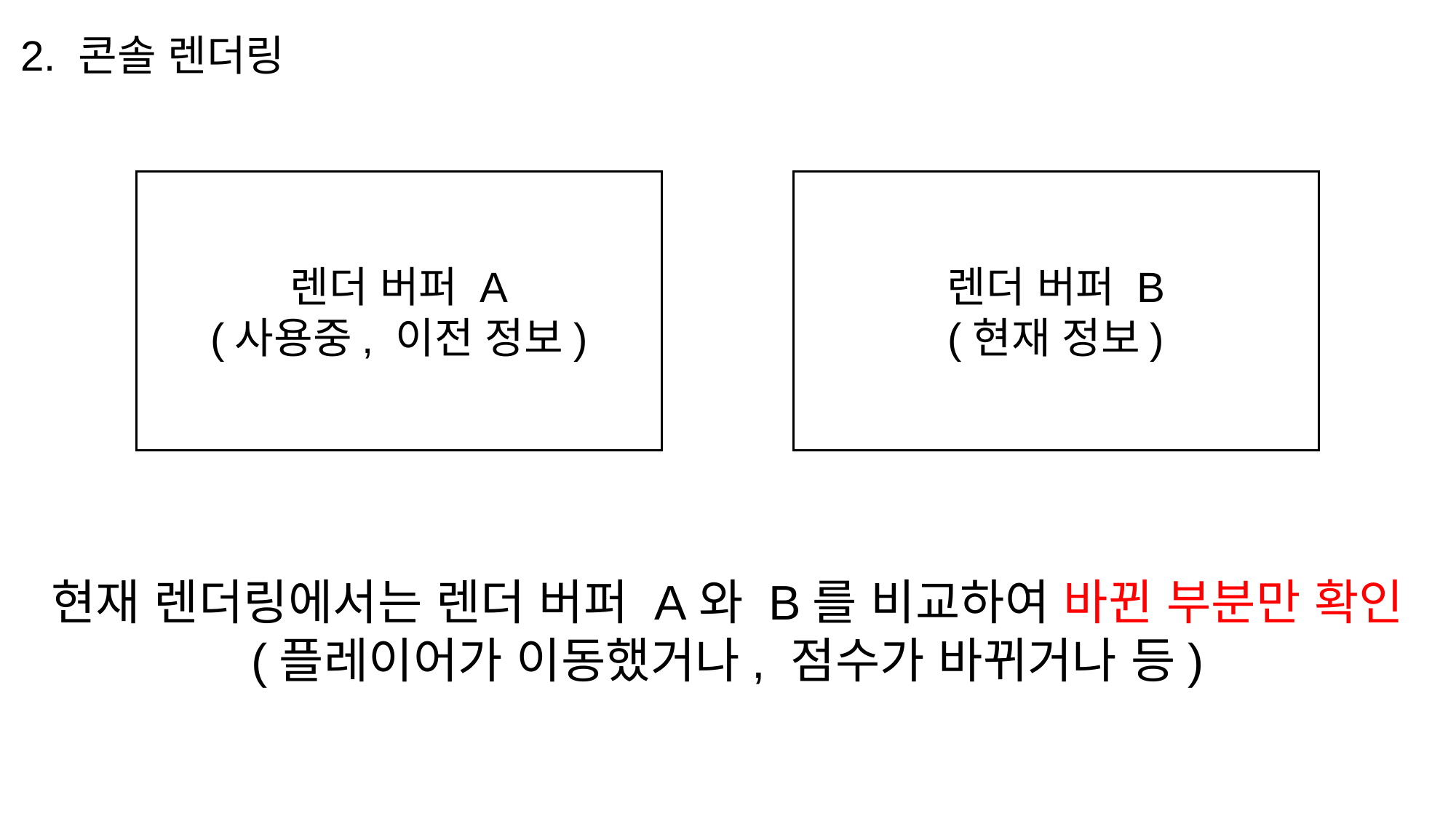

2. 콘솔 렌더링
렌더 버퍼 A
(사용중, 이전 정보)
렌더 버퍼 B
(현재 정보)
현재 렌더링에서는 렌더 버퍼 A와 B를 비교하여 바뀐 부분만 확인
(플레이어가 이동했거나, 점수가 바뀌거나 등)